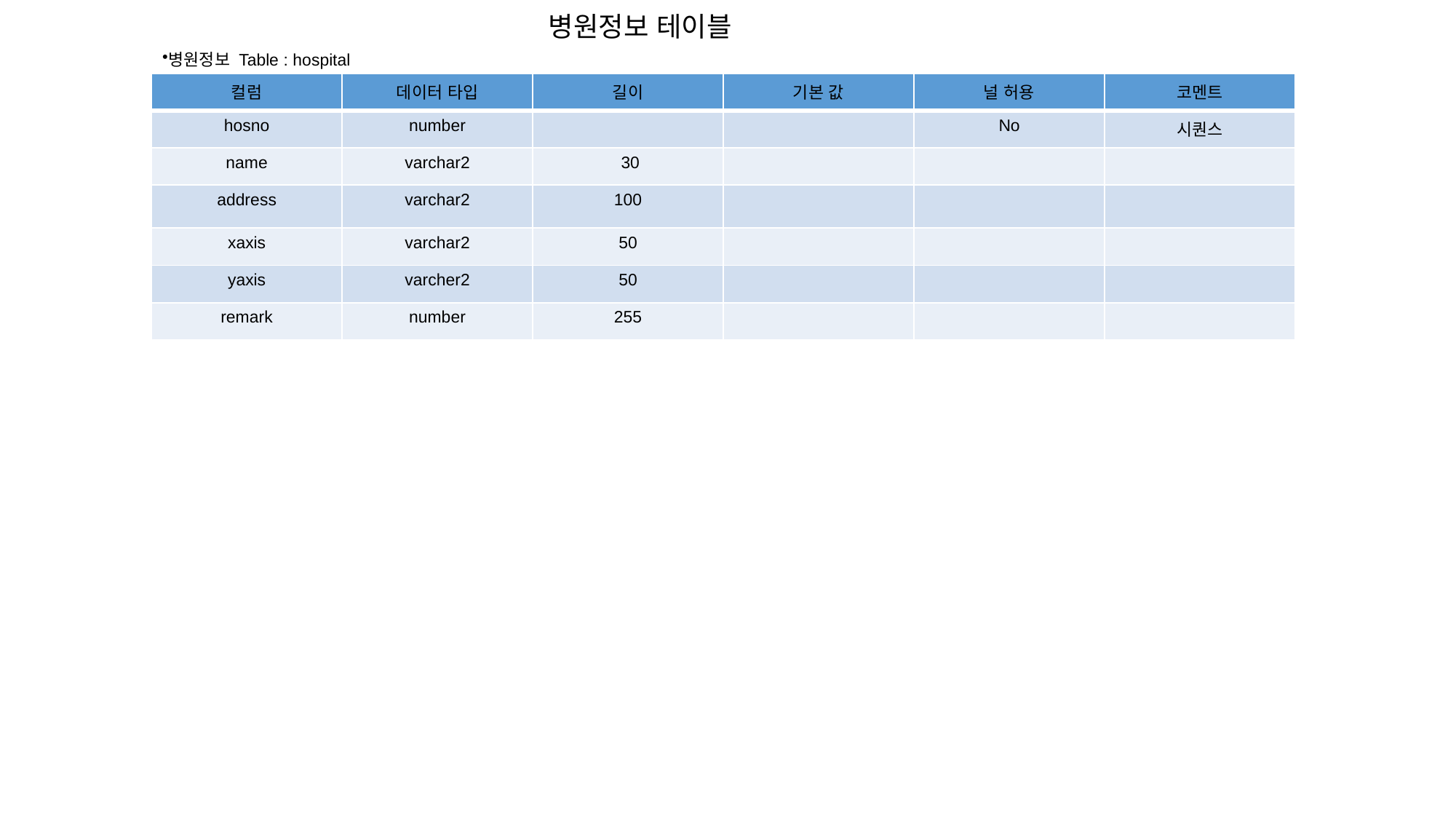

병원정보 테이블

병원정보 Table : hospital

| 컬럼 | 데이터 타입 | 길이 | 기본 값 | 널 허용 | 코멘트 |
| --- | --- | --- | --- | --- | --- |
| hosno | number |  |  | No | 시퀀스 |
| name | varchar2 | 30 |  |  |  |
| address | varchar2 | 100 |  |  |  |
| xaxis | varchar2 | 50 |  |  |  |
| yaxis | varcher2 | 50 |  |  |  |
| remark | number | 255 |  |  |  |